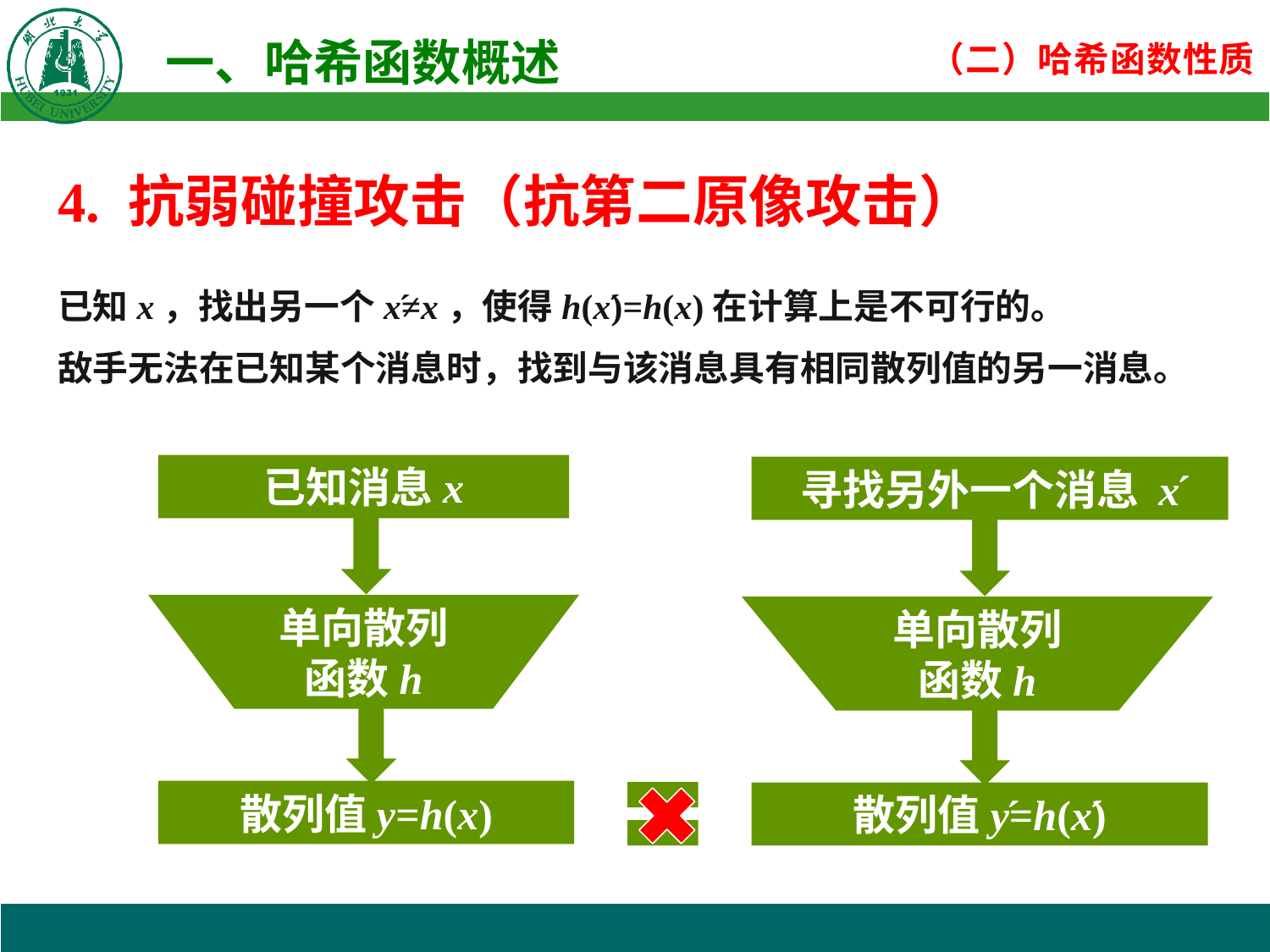

4. 抗弱碰撞攻击（抗第二原像攻击）
已知x，找出另一个x́≠x，使得h(x́)=h(x)在计算上是不可行的。
敌手无法在已知某个消息时，找到与该消息具有相同散列值的另一消息。

已知消息x
寻找另外一个消息 x́

单向散列
函数h
单向散列
函数h

散列值y=h(x)
散列值ý=h(x́)